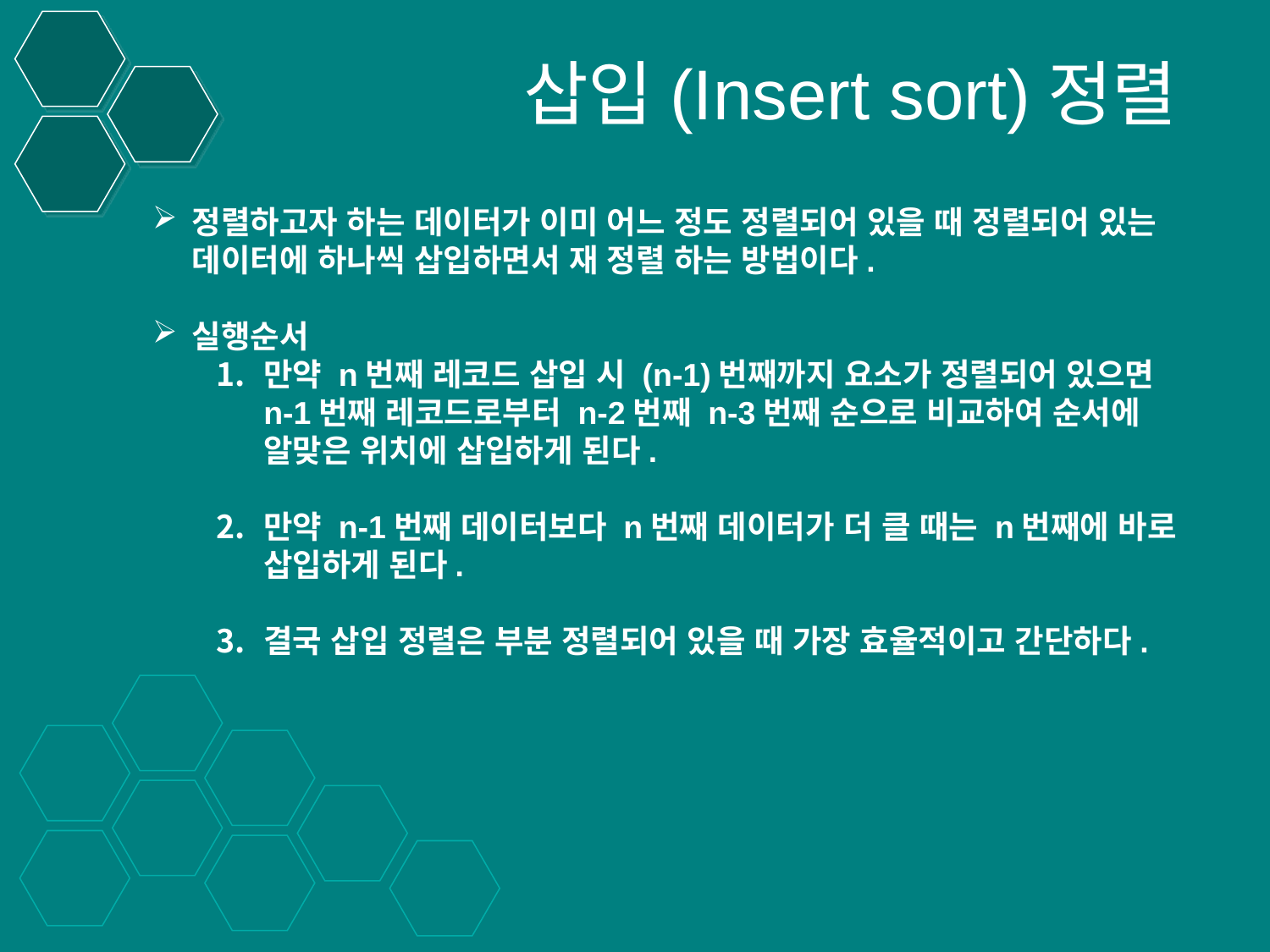

# 삽입(Insert sort)정렬
정렬하고자 하는 데이터가 이미 어느 정도 정렬되어 있을 때 정렬되어 있는 데이터에 하나씩 삽입하면서 재 정렬 하는 방법이다.

실행순서
만약 n번째 레코드 삽입 시 (n-1)번째까지 요소가 정렬되어 있으면 n-1번째 레코드로부터 n-2번째 n-3번째 순으로 비교하여 순서에 알맞은 위치에 삽입하게 된다.

만약 n-1번째 데이터보다 n번째 데이터가 더 클 때는 n번째에 바로 삽입하게 된다.

결국 삽입 정렬은 부분 정렬되어 있을 때 가장 효율적이고 간단하다.